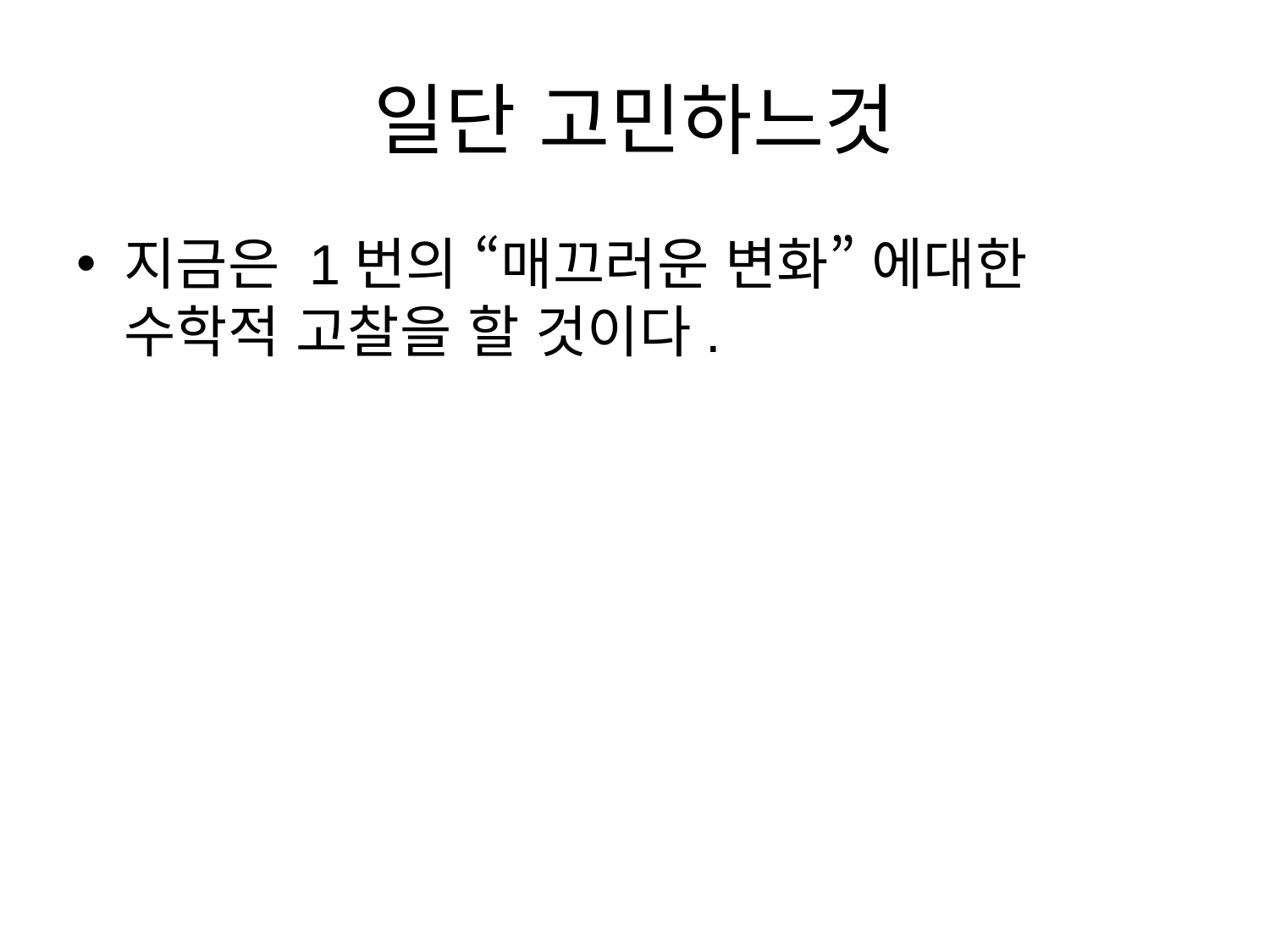

# 일단 고민하느것
지금은 1번의 “매끄러운 변화” 에대한 수학적 고찰을 할 것이다.